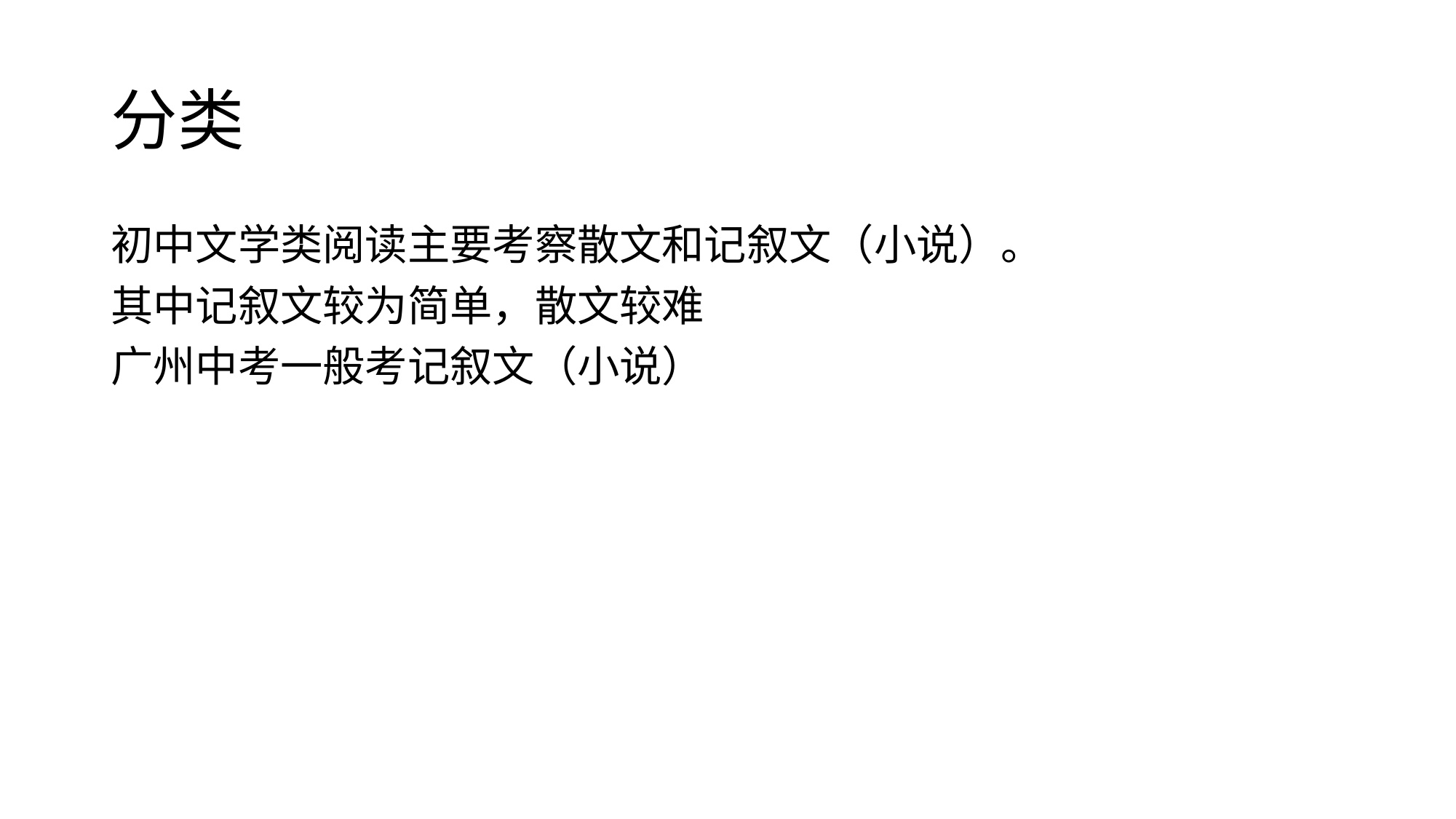

# 分类
初中文学类阅读主要考察散文和记叙文（小说）。
其中记叙文较为简单，散文较难
广州中考一般考记叙文（小说）